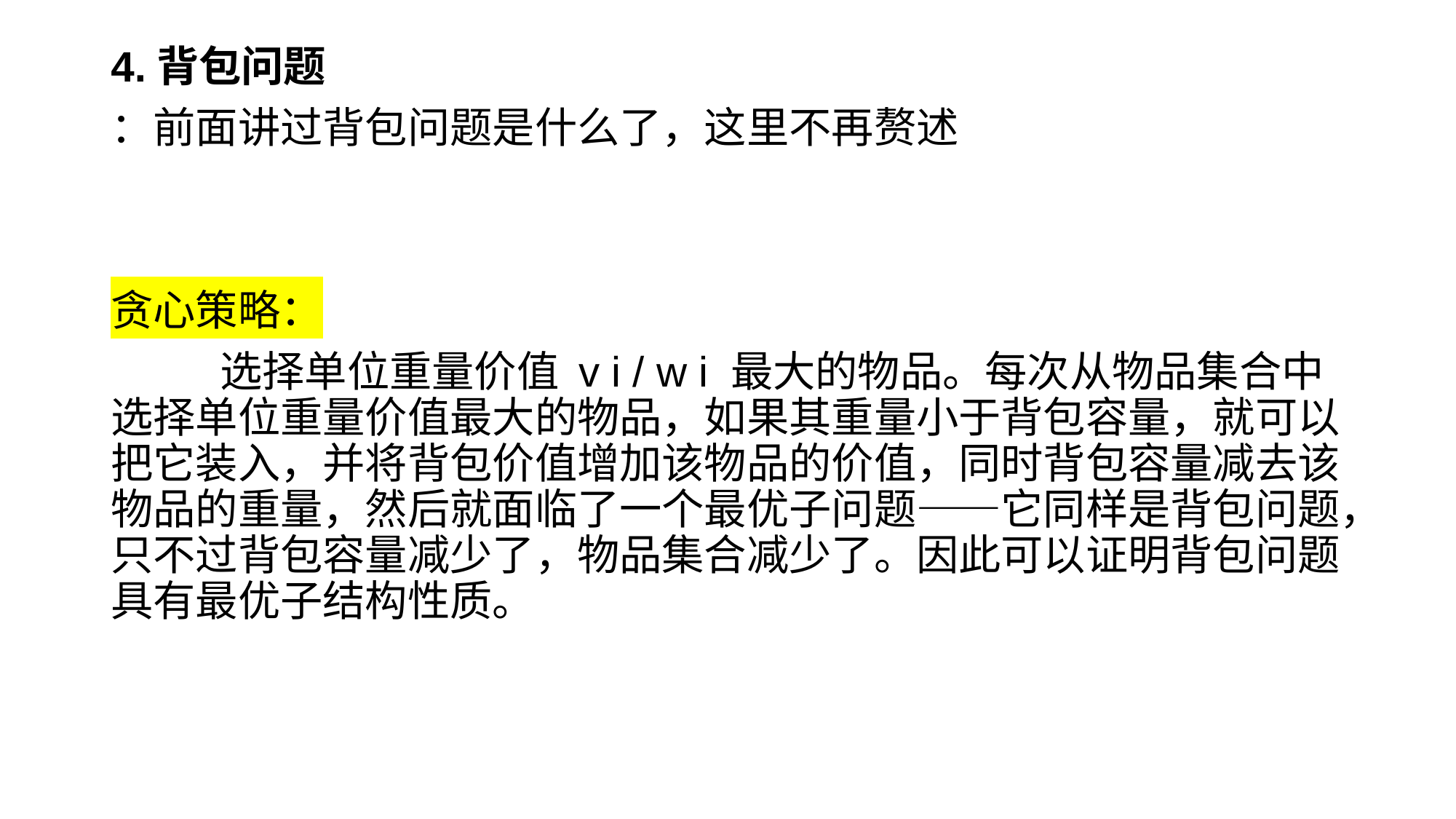

4.背包问题
：前面讲过背包问题是什么了，这里不再赘述

贪心策略：
	选择单位重量价值 v i / w i 最大的物品。每次从物品集合中选择单位重量价值最大的物品，如果其重量小于背包容量，就可以把它装入，并将背包价值增加该物品的价值，同时背包容量减去该物品的重量，然后就面临了一个最优子问题——它同样是背包问题，只不过背包容量减少了，物品集合减少了。因此可以证明背包问题具有最优子结构性质。